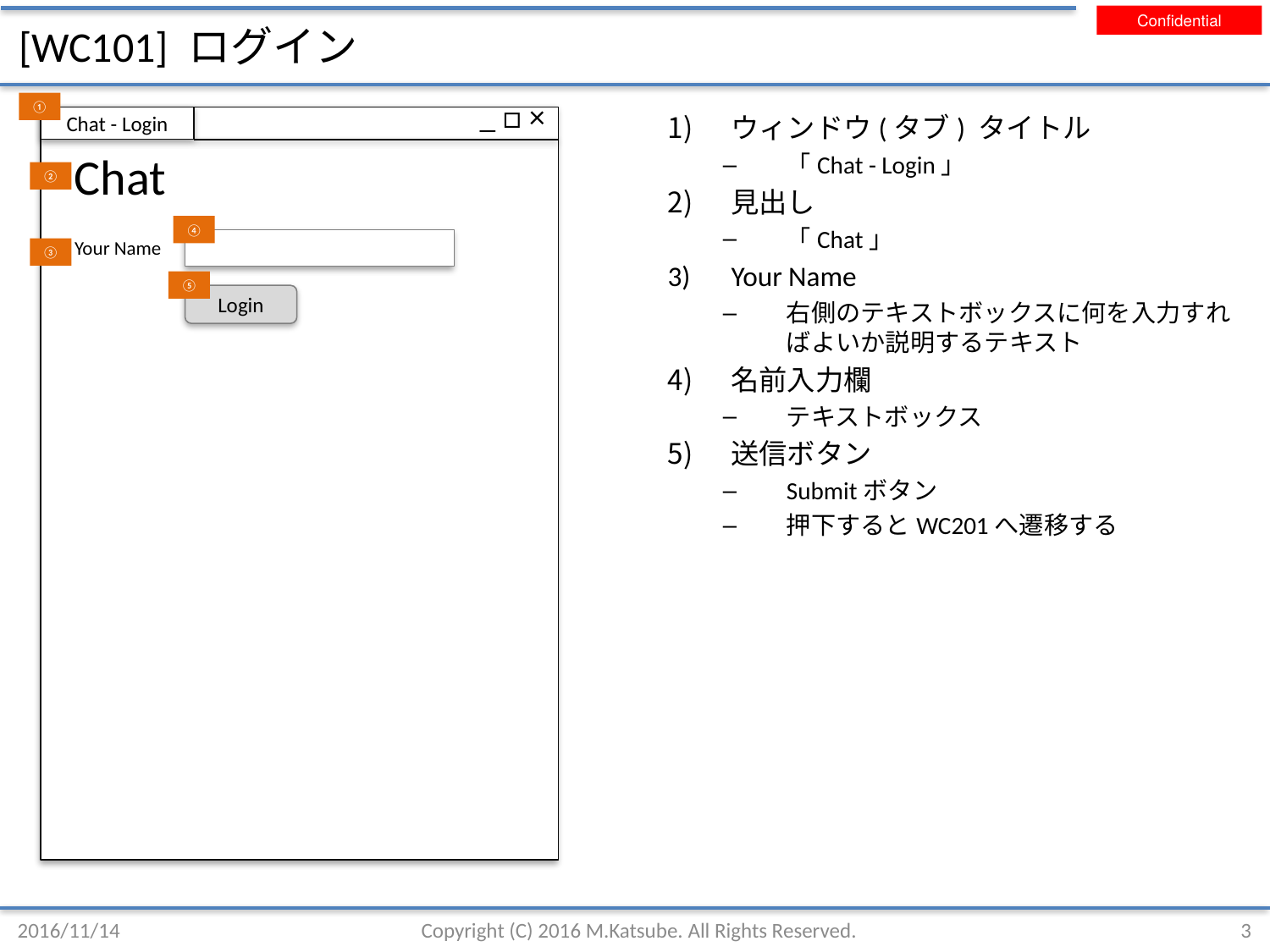

# [WC101] ログイン
_ □ ×
①
ウィンドウ(タブ) タイトル
「Chat - Login」
見出し
「Chat」
Your Name
右側のテキストボックスに何を入力すればよいか説明するテキスト
名前入力欄
テキストボックス
送信ボタン
Submitボタン
押下するとWC201へ遷移する

Chat - Login
Chat
②
④
Your Name

③
⑤
Login
2016/11/14
3
Copyright (C) 2016 M.Katsube. All Rights Reserved.